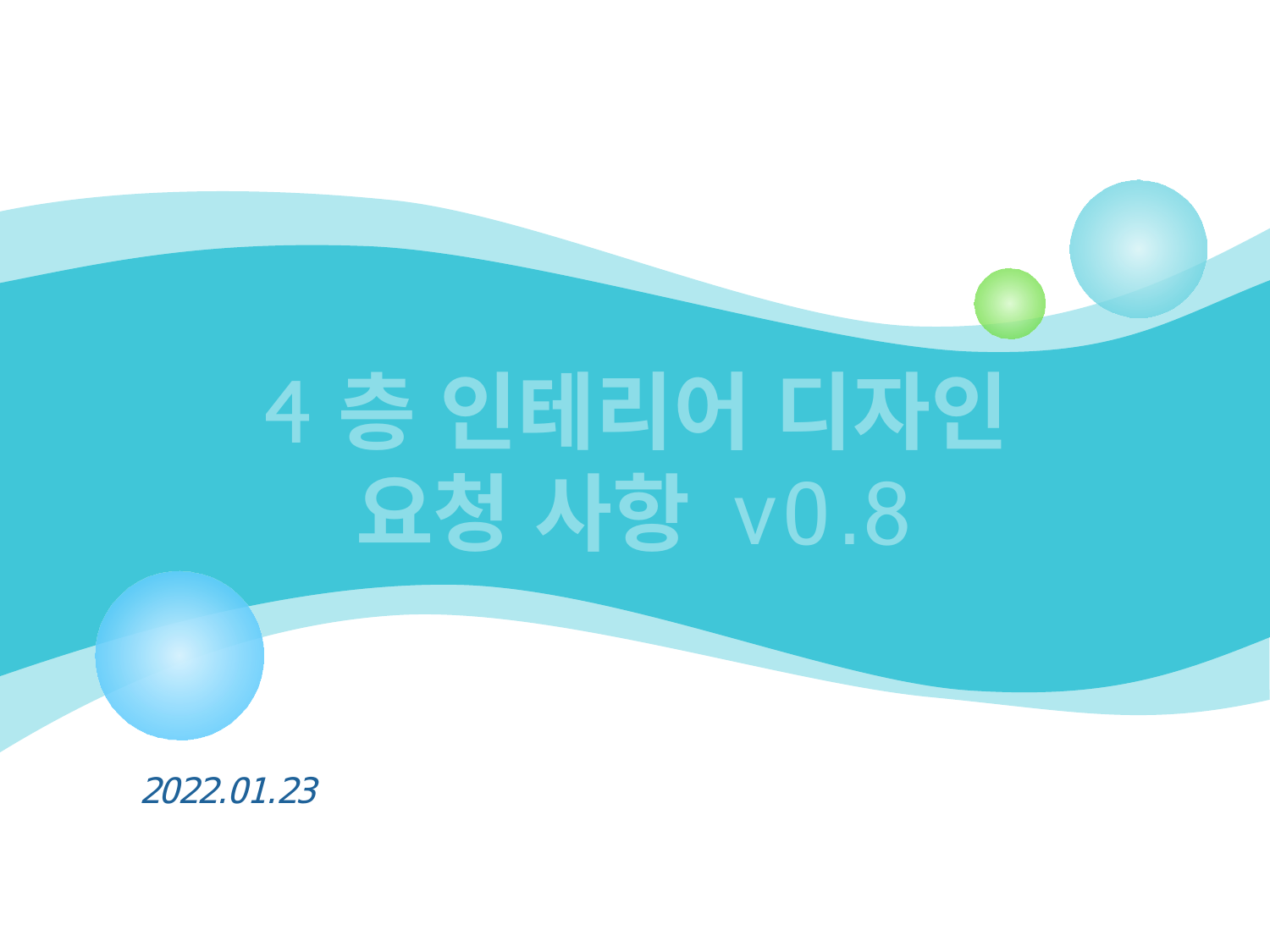

# 4층 인테리어 디자인 요청 사항 v0.8
2022.01.23